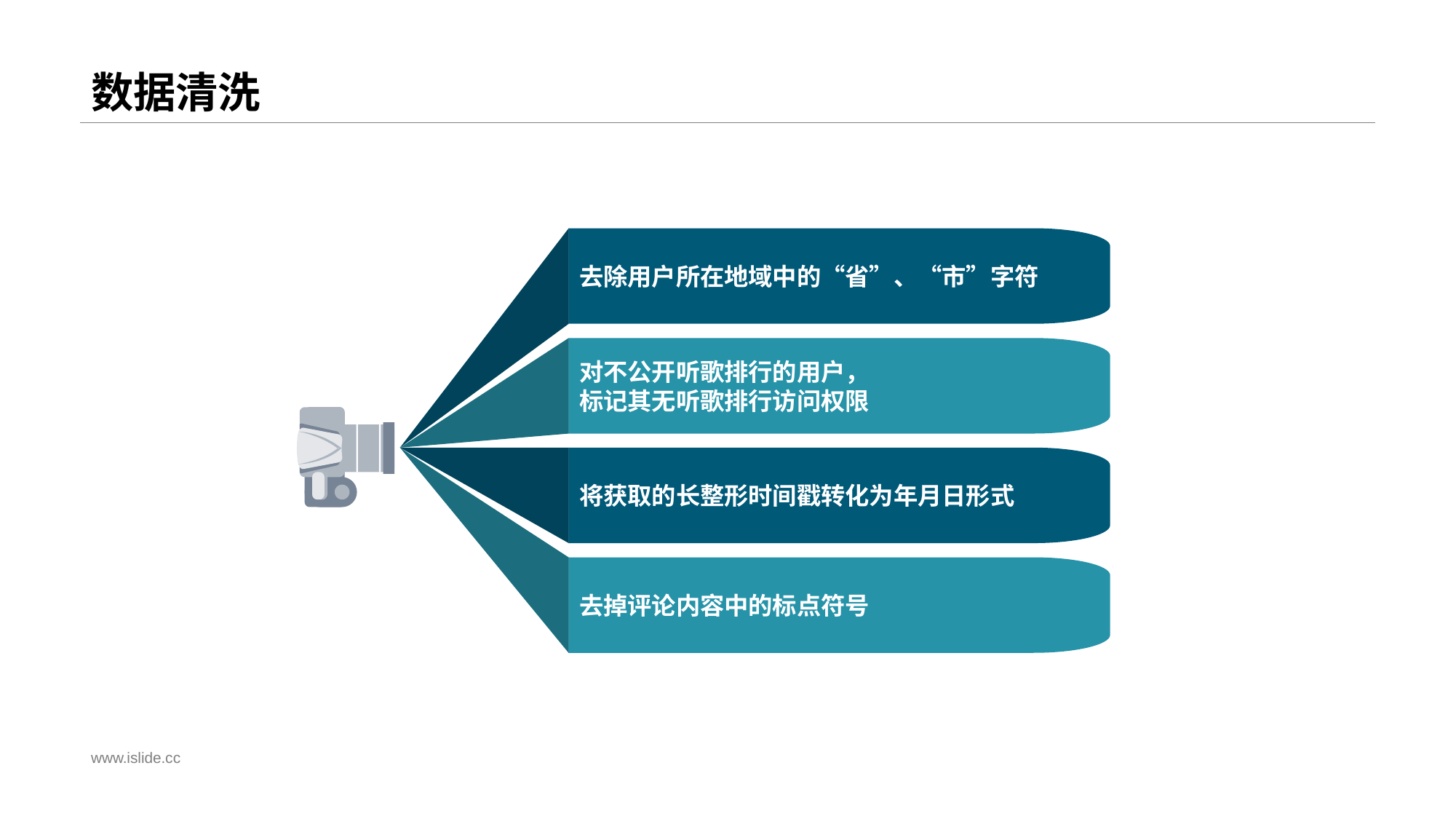

# 数据清洗

去除用户所在地域中的“省”、“市”字符

对不公开听歌排行的用户，
标记其无听歌排行访问权限

将获取的长整形时间戳转化为年月日形式
去掉评论内容中的标点符号
www.islide.cc
19